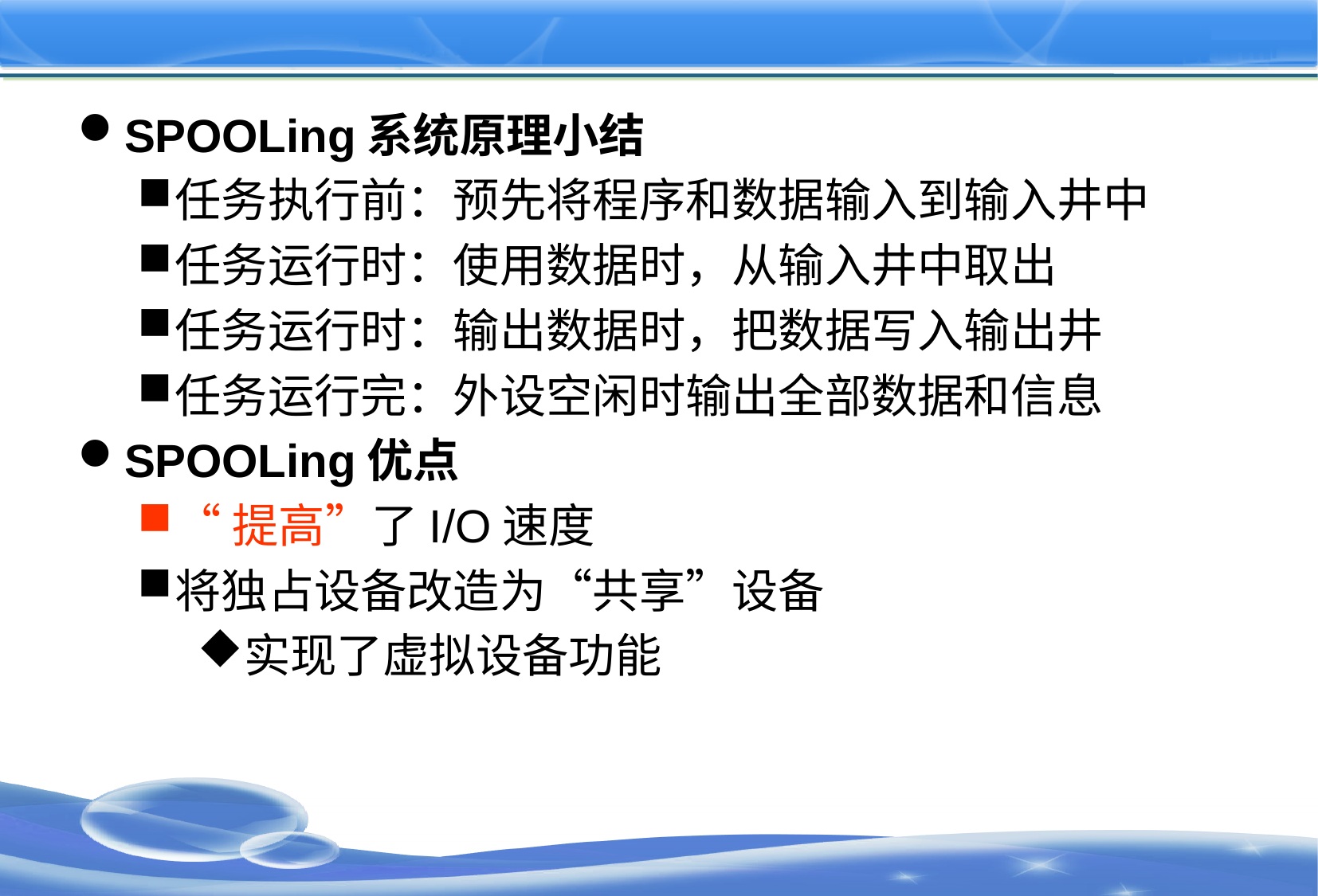

#
SPOOLing系统原理小结
任务执行前：预先将程序和数据输入到输入井中
任务运行时：使用数据时，从输入井中取出
任务运行时：输出数据时，把数据写入输出井
任务运行完：外设空闲时输出全部数据和信息
SPOOLing优点
“提高”了I/O速度
将独占设备改造为“共享”设备
实现了虚拟设备功能